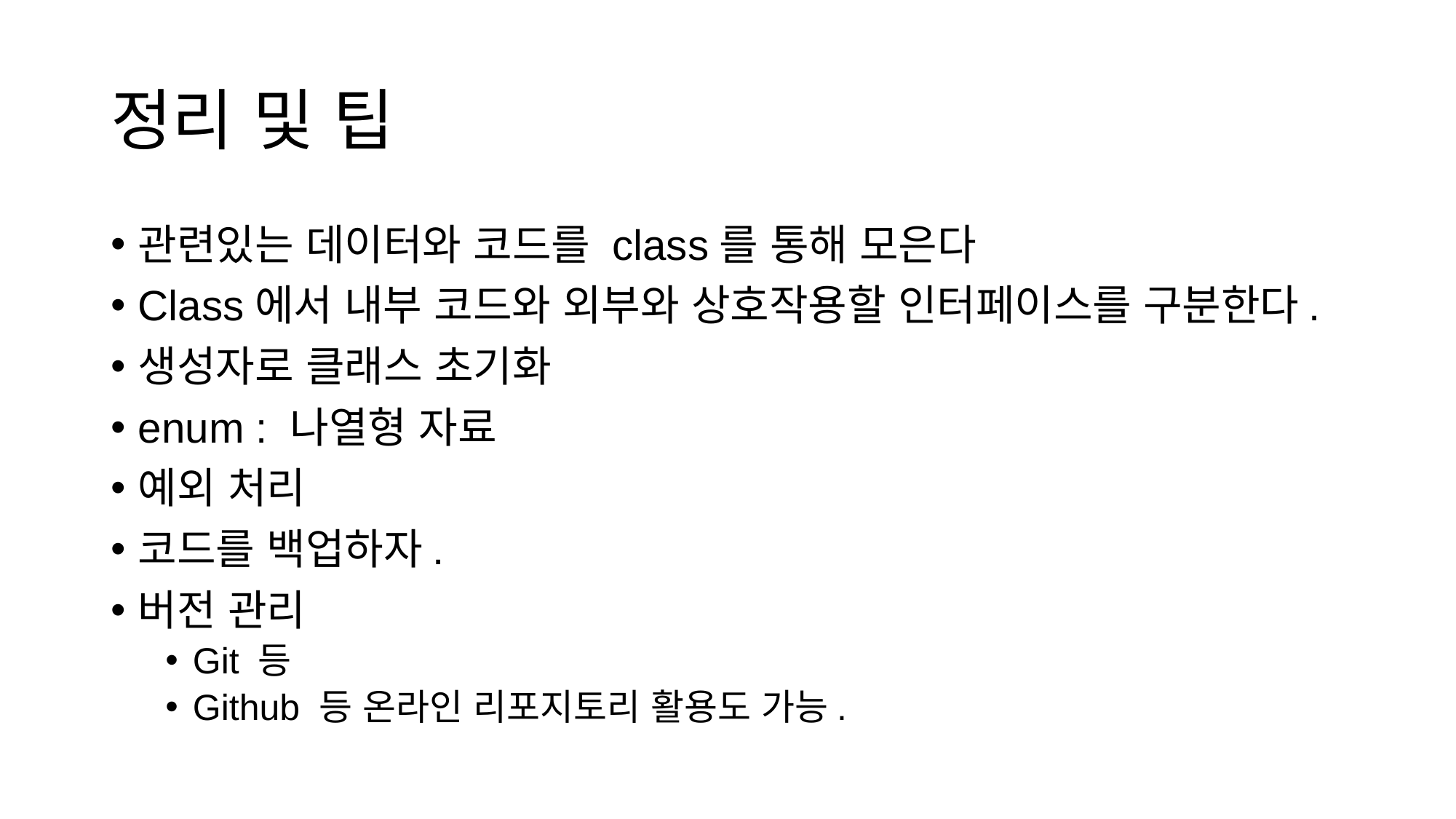

# 정리 및 팁
관련있는 데이터와 코드를 class를 통해 모은다
Class에서 내부 코드와 외부와 상호작용할 인터페이스를 구분한다.
생성자로 클래스 초기화
enum : 나열형 자료
예외 처리
코드를 백업하자.
버전 관리
Git 등
Github 등 온라인 리포지토리 활용도 가능.